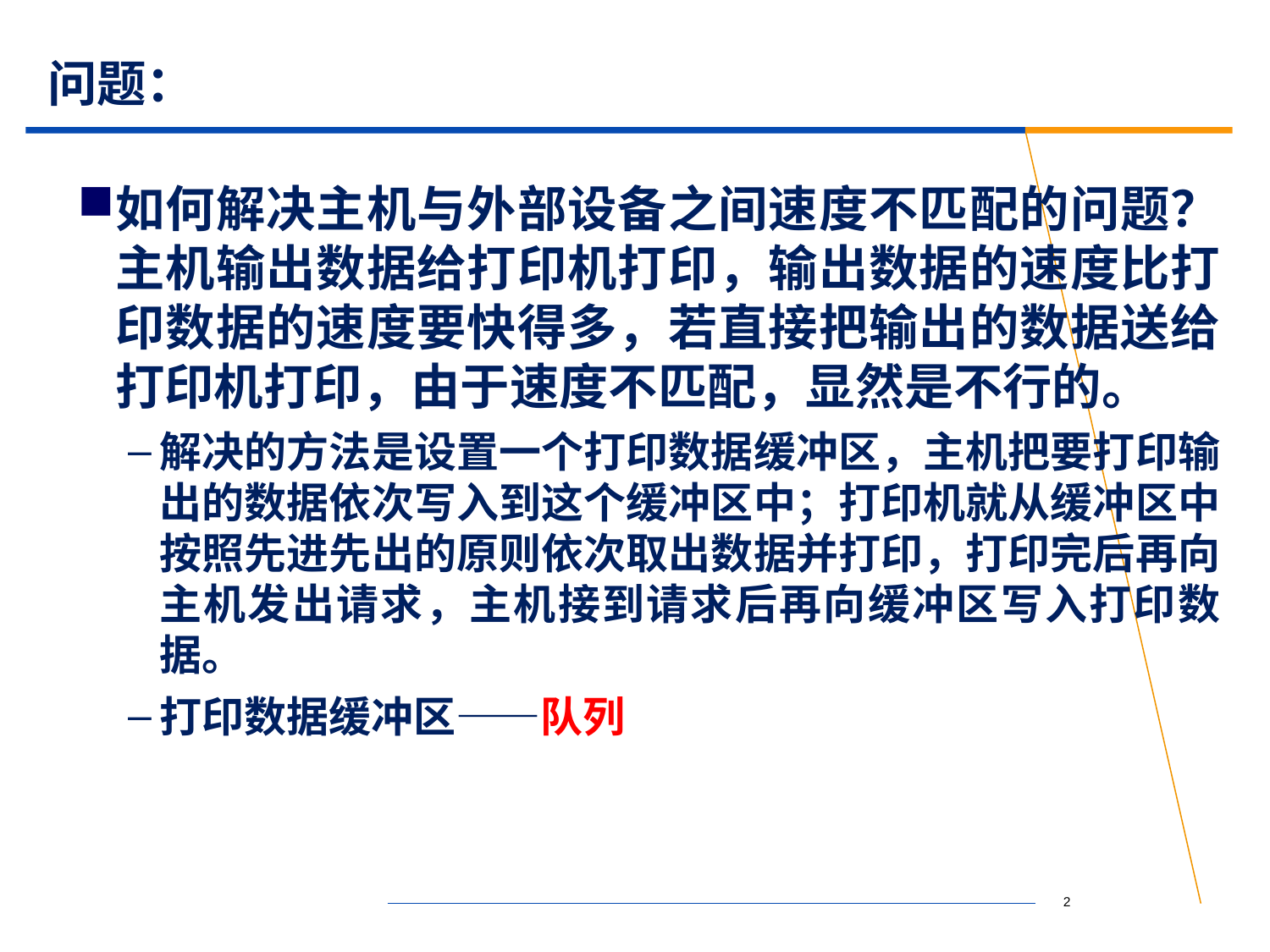

# 问题：
如何解决主机与外部设备之间速度不匹配的问题？ 主机输出数据给打印机打印，输出数据的速度比打印数据的速度要快得多，若直接把输出的数据送给打印机打印，由于速度不匹配，显然是不行的。
解决的方法是设置一个打印数据缓冲区，主机把要打印输出的数据依次写入到这个缓冲区中；打印机就从缓冲区中按照先进先出的原则依次取出数据并打印，打印完后再向主机发出请求，主机接到请求后再向缓冲区写入打印数据。
打印数据缓冲区——队列